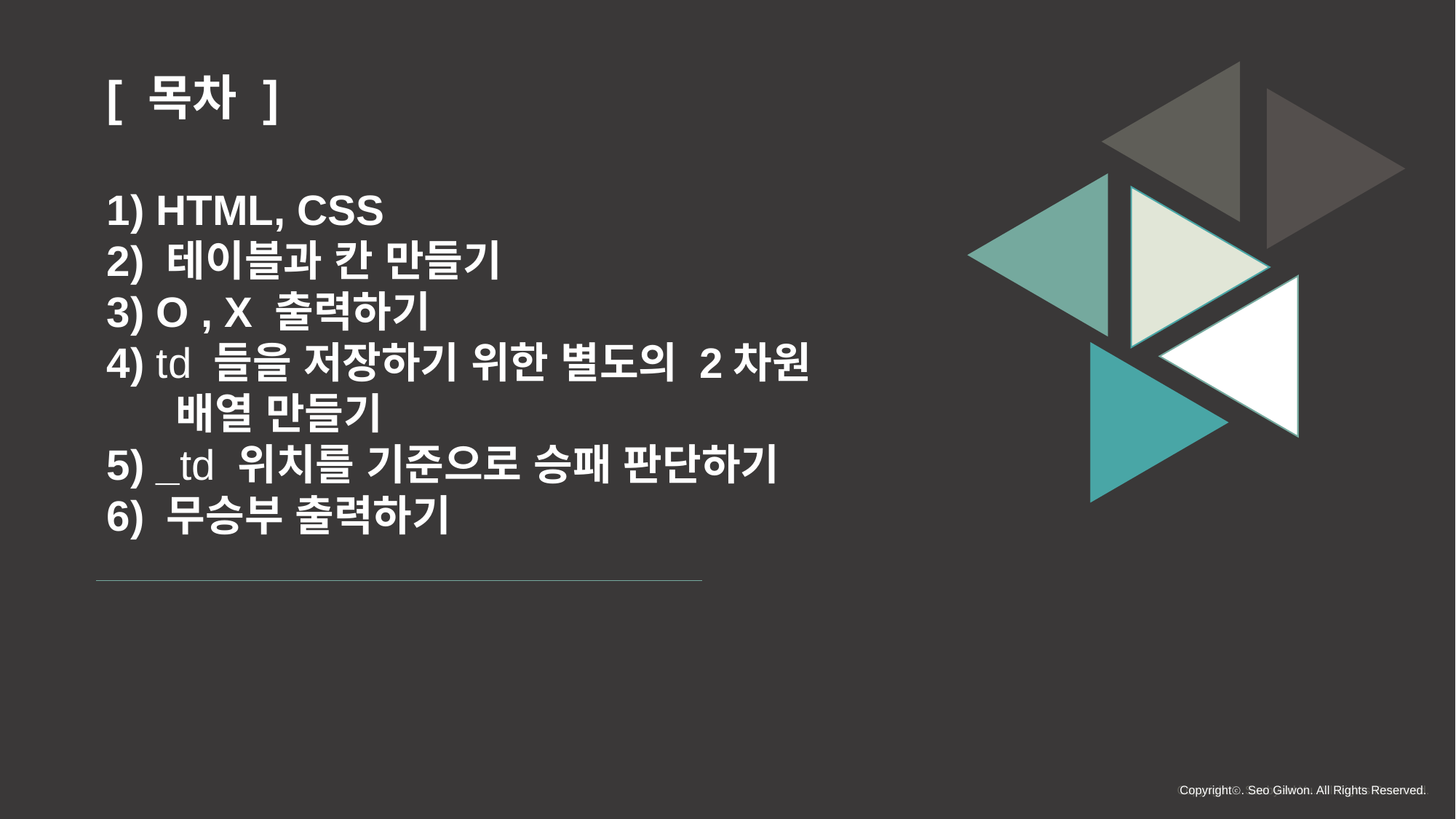

[ 목차 ]

1) Html, CSS
2) 테이블과 칸 만들기
3) O , X 출력하기
4) td 들을 저장하기 위한 별도의 2차원
     배열 만들기
5) _td 위치를 기준으로 승패 판단하기
6) 무승부 출력하기

Copyrightⓒ. Seo Gilwon. All Rights Reserved.